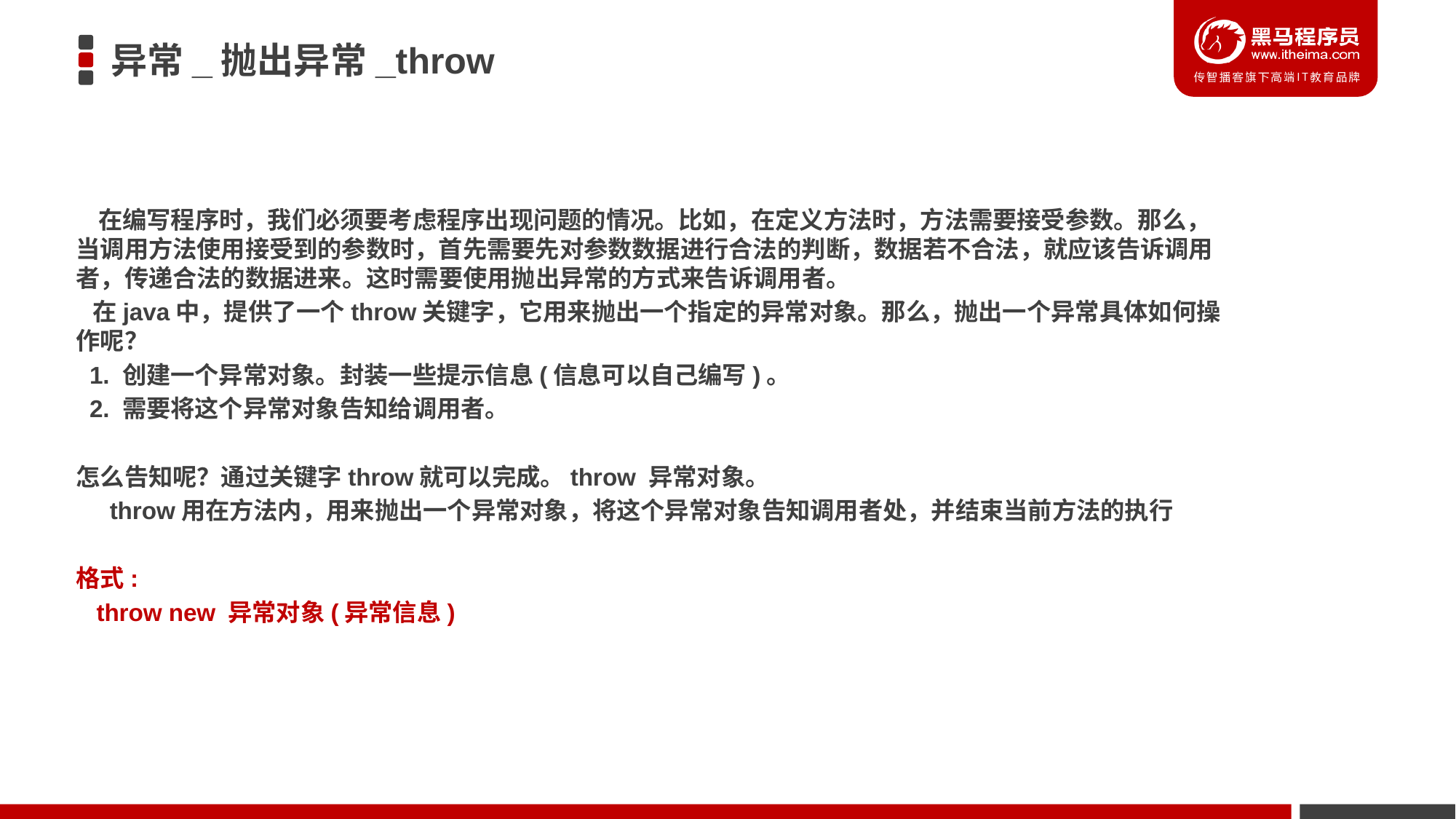

# 异常_抛出异常_throw

   在编写程序时，我们必须要考虑程序出现问题的情况。比如，在定义方法时，方法需要接受参数。那么，当调用方法使用接受到的参数时，首先需要先对参数数据进行合法的判断，数据若不合法，就应该告诉调用者，传递合法的数据进来。这时需要使用抛出异常的方式来告诉调用者。
  在java中，提供了一个throw关键字，它用来抛出一个指定的异常对象。那么，抛出一个异常具体如何操作呢？
  1. 创建一个异常对象。封装一些提示信息(信息可以自己编写)。
  2. 需要将这个异常对象告知给调用者。

怎么告知呢？通过关键字throw就可以完成。throw 异常对象。
     throw用在方法内，用来抛出一个异常对象，将这个异常对象告知调用者处，并结束当前方法的执行

格式:
   throw new 异常对象(异常信息)